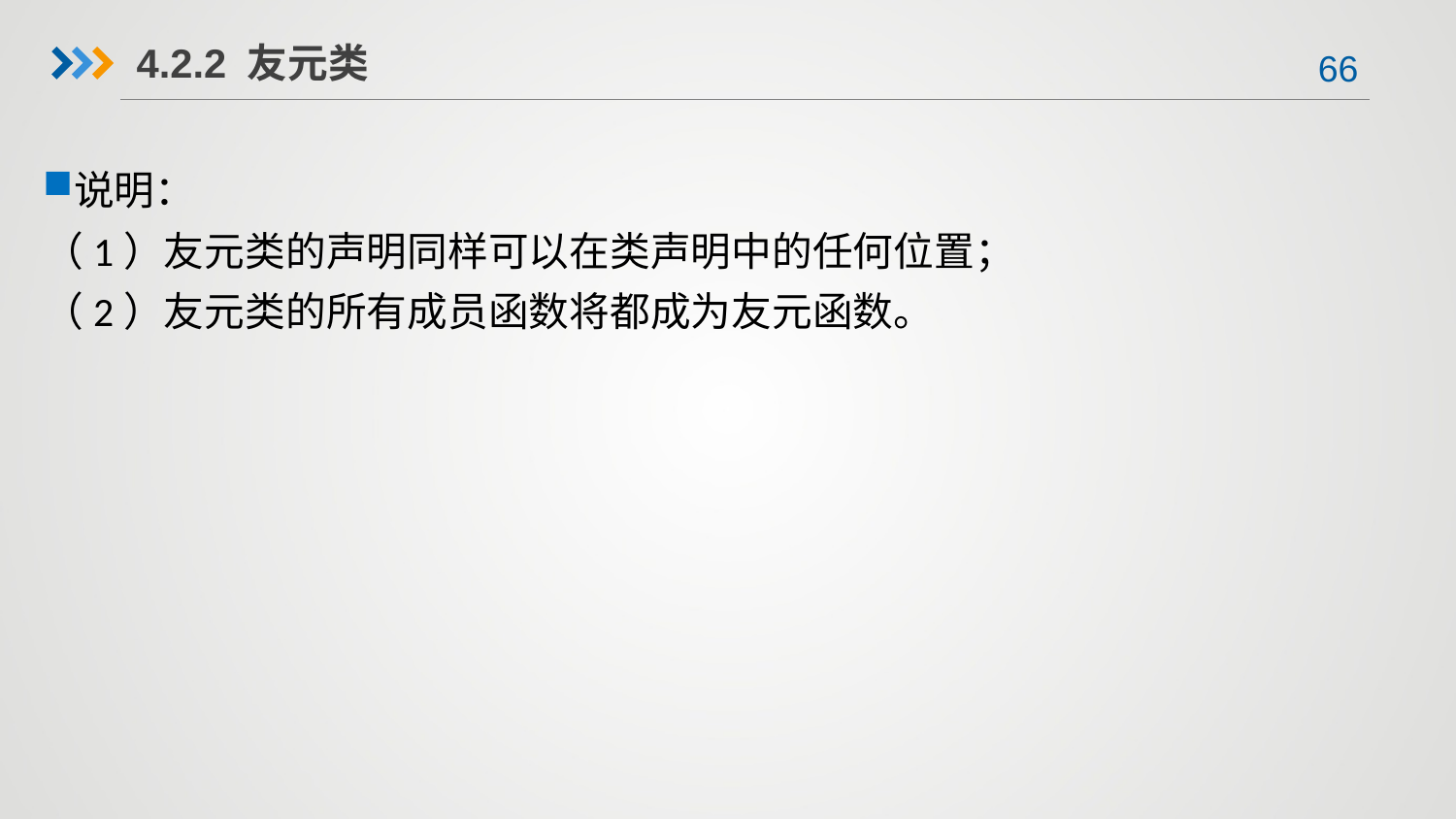

4.2.2 友元类
说明：
（1）友元类的声明同样可以在类声明中的任何位置；
（2）友元类的所有成员函数将都成为友元函数。